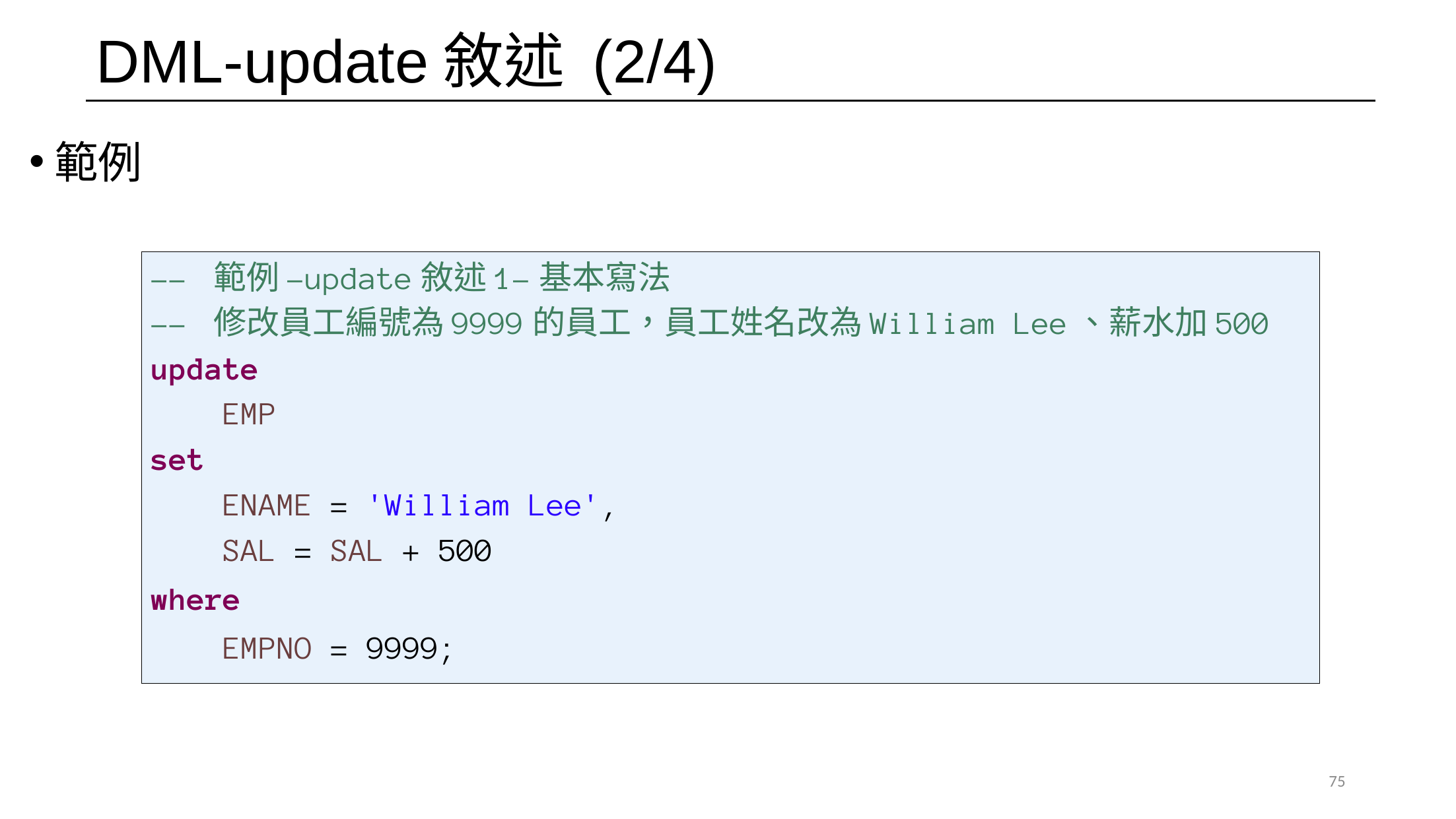

# DML-update敘述 (2/4)
範例
-- 範例-update敘述1-基本寫法
-- 修改員工編號為9999的員工，員工姓名改為William Lee、薪水加500
update
    EMP
set
    ENAME = 'William Lee',
    SAL = SAL + 500
where
    EMPNO = 9999;
75